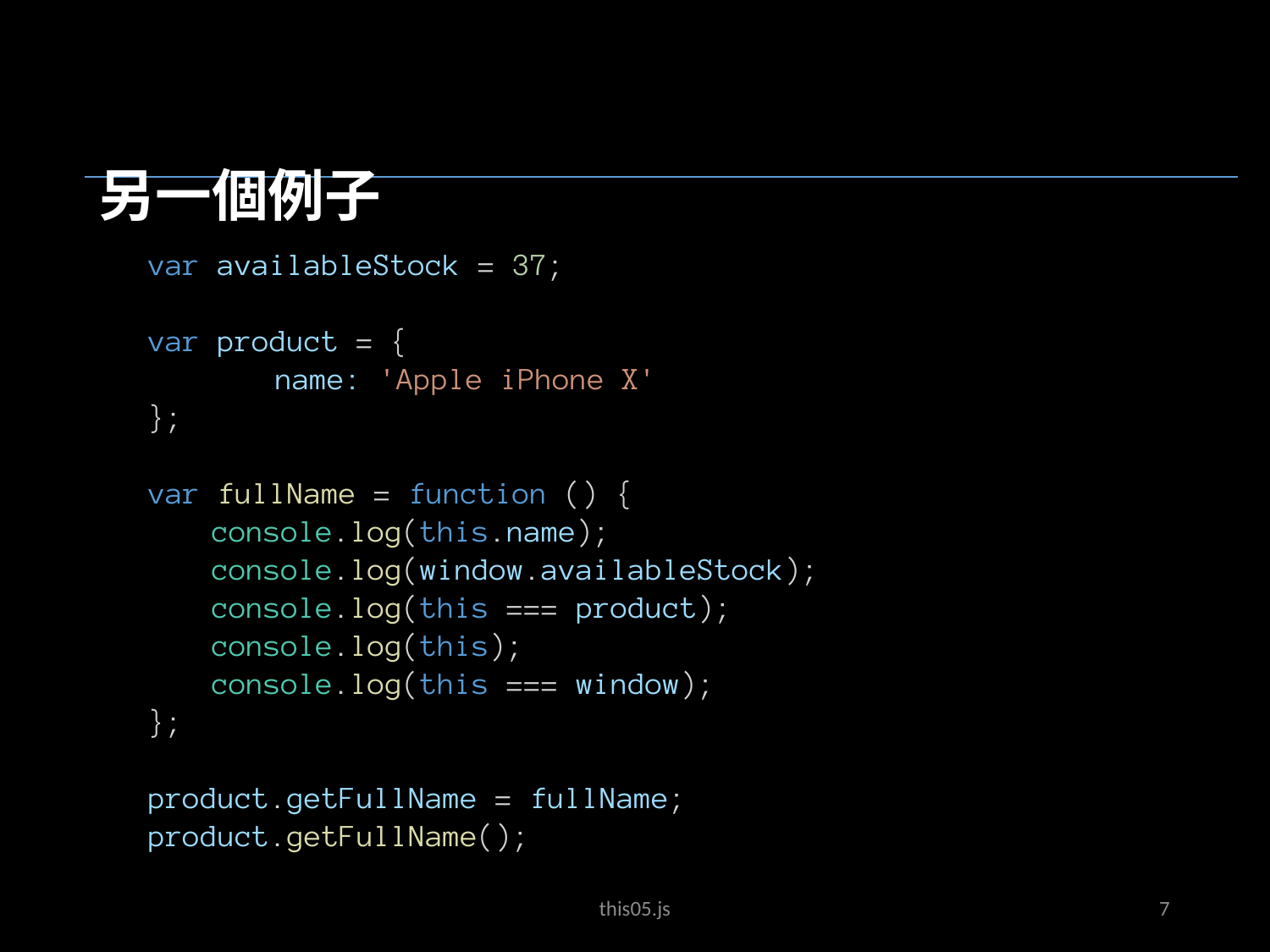

另一個例子
var availableStock = 37;
var product = {
	name: 'Apple iPhone X'
};
var fullName = function () {
console.log(this.name);
console.log(window.availableStock);
console.log(this === product);
console.log(this);
console.log(this === window);
};
product.getFullName = fullName;
product.getFullName();
this05.js
7